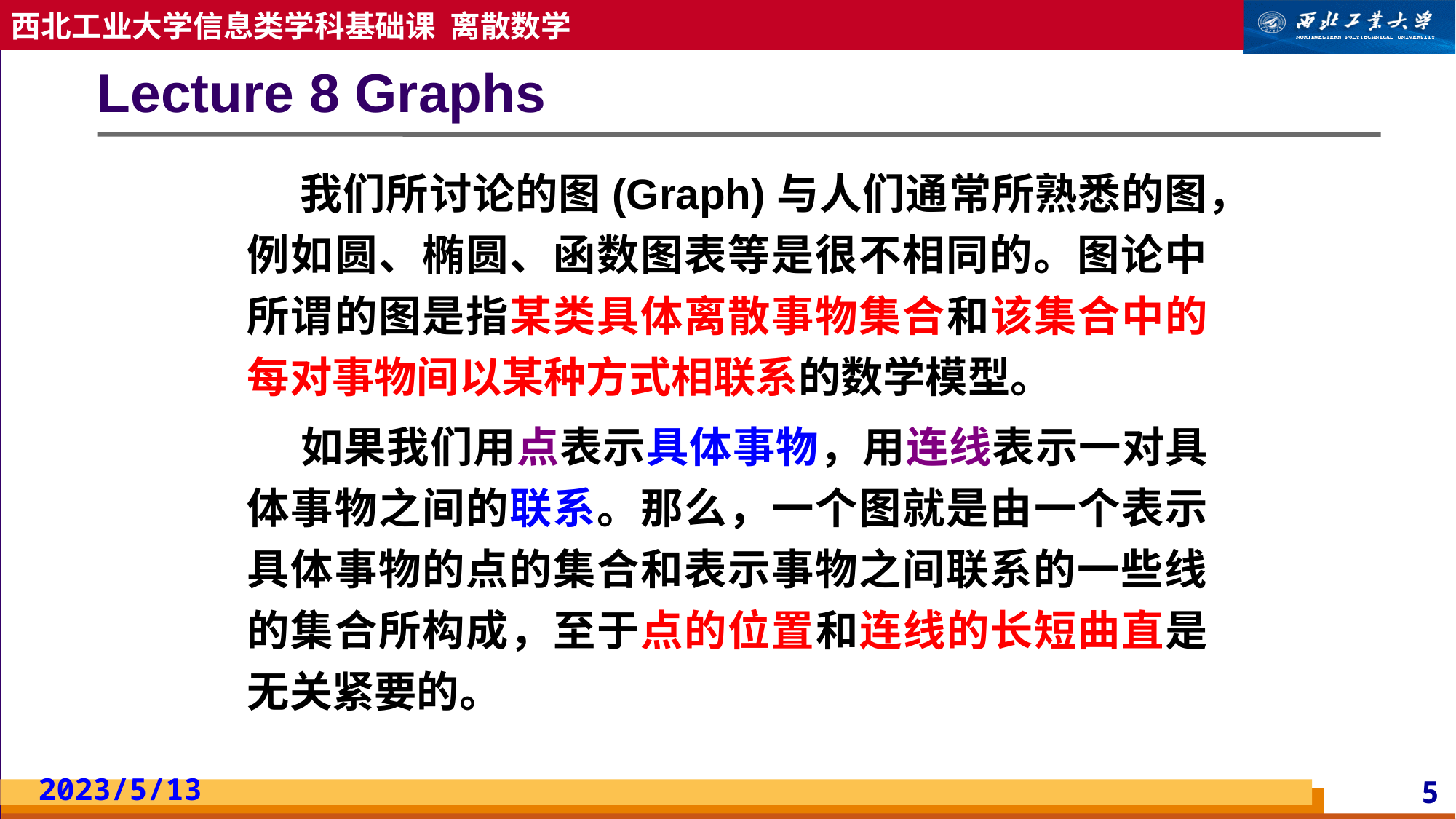

# Lecture 8 Graphs
    我们所讨论的图(Graph)与人们通常所熟悉的图，例如圆、椭圆、函数图表等是很不相同的。图论中所谓的图是指某类具体离散事物集合和该集合中的每对事物间以某种方式相联系的数学模型。
    如果我们用点表示具体事物，用连线表示一对具体事物之间的联系。那么，一个图就是由一个表示具体事物的点的集合和表示事物之间联系的一些线的集合所构成，至于点的位置和连线的长短曲直是无关紧要的。
2023/5/13